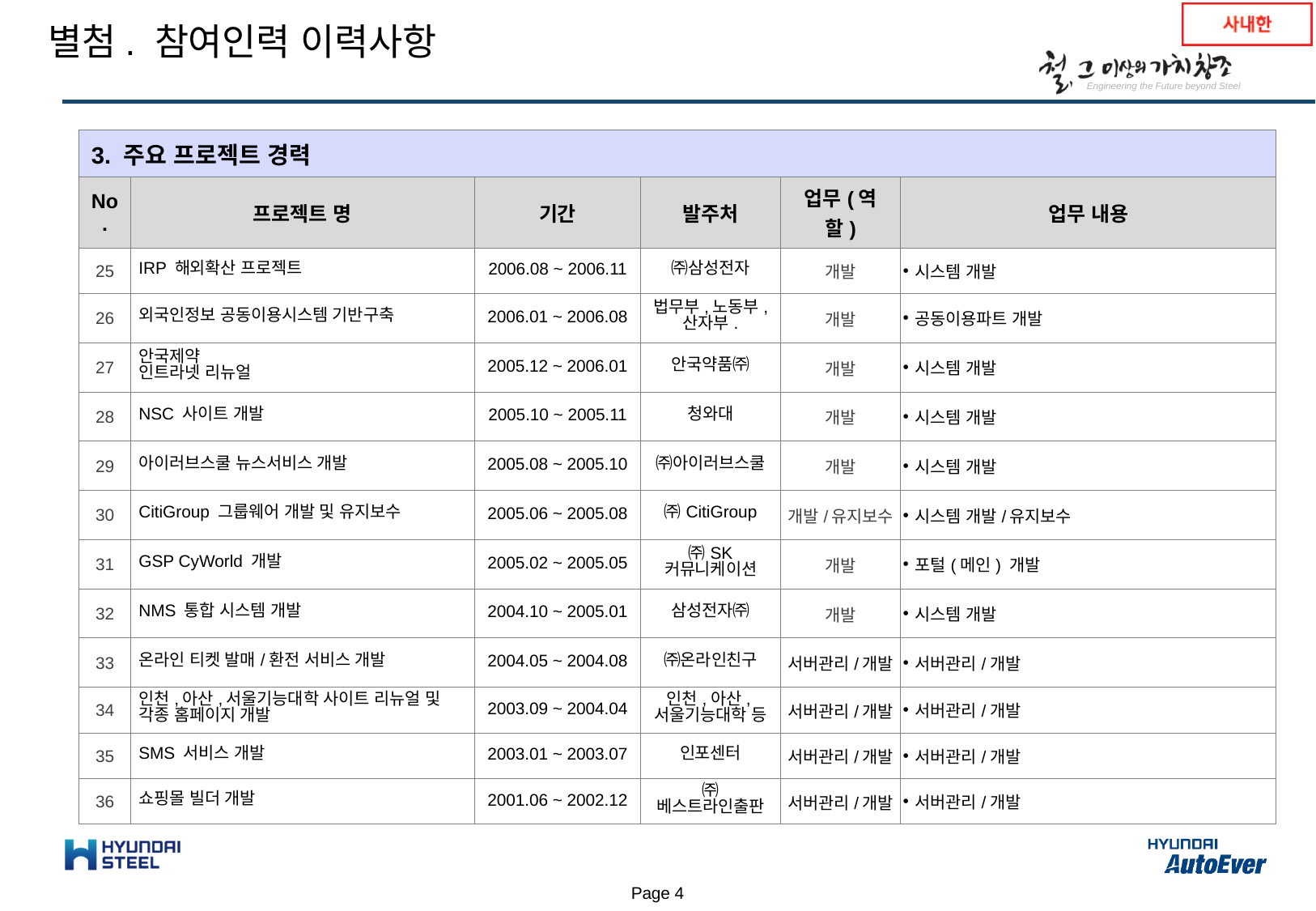

별첨. 참여인력 이력사항
| 3. 주요 프로젝트 경력 |  |  |  |  |  |
| --- | --- | --- | --- | --- | --- |
| No. | 프로젝트 명 | 기간 | 발주처 | 업무(역할) | 업무 내용 |
| 25 | IRP 해외확산 프로젝트 | 2006.08 ~ 2006.11 | ㈜삼성전자 | 개발 | 시스템 개발 |
| 26 | 외국인정보 공동이용시스템 기반구축 | 2006.01 ~ 2006.08 | 법무부,노동부, 산자부. | 개발 | 공동이용파트 개발 |
| 27 | 안국제약 인트라넷 리뉴얼 | 2005.12 ~ 2006.01 | 안국약품㈜ | 개발 | 시스템 개발 |
| 28 | NSC 사이트 개발 | 2005.10 ~ 2005.11 | 청와대 | 개발 | 시스템 개발 |
| 29 | 아이러브스쿨 뉴스서비스 개발 | 2005.08 ~ 2005.10 | ㈜아이러브스쿨 | 개발 | 시스템 개발 |
| 30 | CitiGroup 그룹웨어 개발 및 유지보수 | 2005.06 ~ 2005.08 | ㈜CitiGroup | 개발/유지보수 | 시스템 개발/유지보수 |
| 31 | GSP CyWorld 개발 | 2005.02 ~ 2005.05 | ㈜SK 커뮤니케이션 | 개발 | 포털(메인) 개발 |
| 32 | NMS 통합 시스템 개발 | 2004.10 ~ 2005.01 | 삼성전자㈜ | 개발 | 시스템 개발 |
| 33 | 온라인 티켓 발매/환전 서비스 개발 | 2004.05 ~ 2004.08 | ㈜온라인친구 | 서버관리/개발 | 서버관리/개발 |
| 34 | 인천,아산,서울기능대학 사이트 리뉴얼 및 각종 홈페이지 개발 | 2003.09 ~ 2004.04 | 인천,아산,서울기능대학 등 | 서버관리/개발 | 서버관리/개발 |
| 35 | SMS 서비스 개발 | 2003.01 ~ 2003.07 | 인포센터 | 서버관리/개발 | 서버관리/개발 |
| 36 | 쇼핑몰 빌더 개발 | 2001.06 ~ 2002.12 | ㈜베스트라인출판 | 서버관리/개발 | 서버관리/개발 |